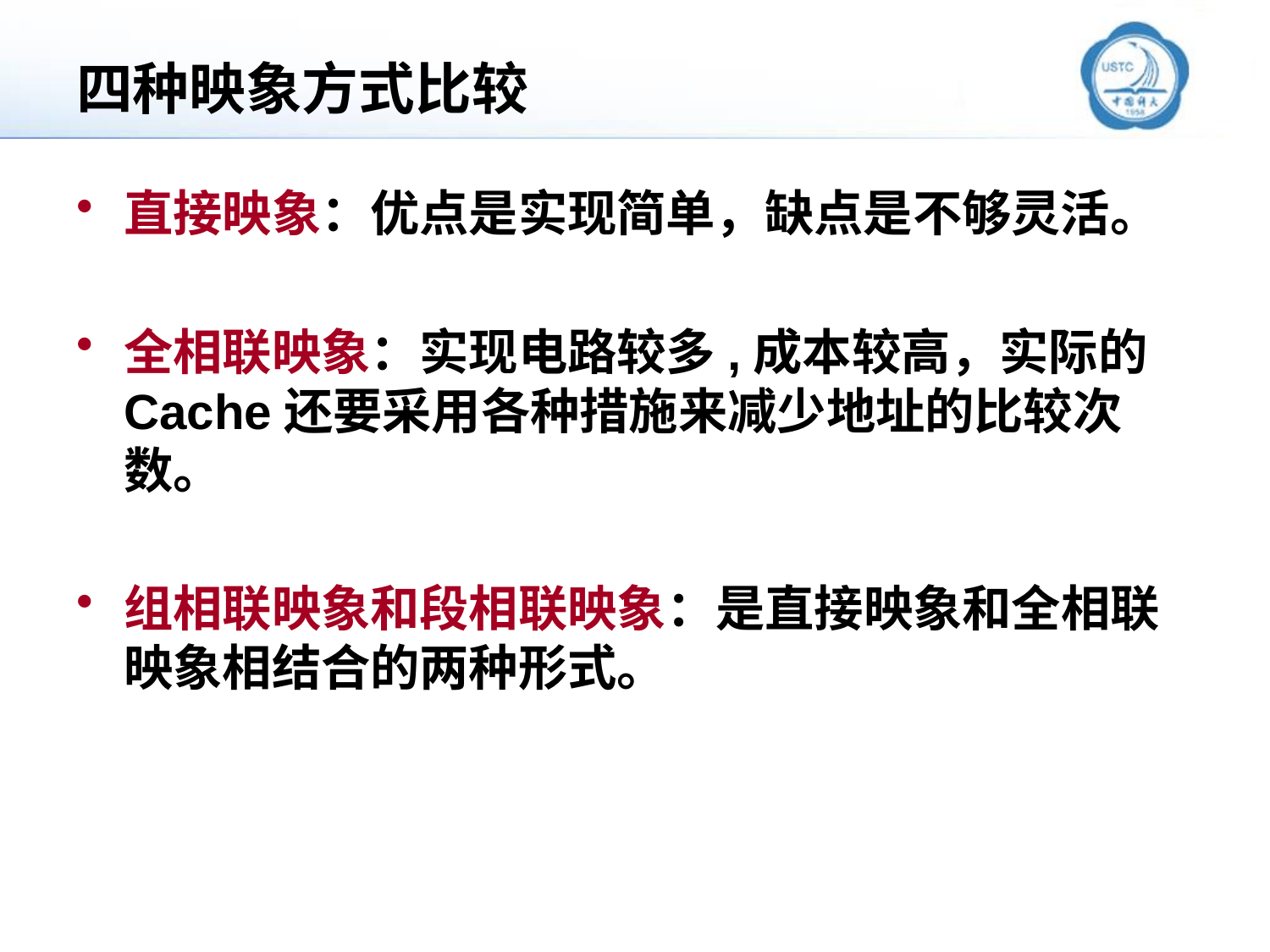

# 四种映象方式比较
直接映象：优点是实现简单，缺点是不够灵活。

全相联映象：实现电路较多,成本较高，实际的Cache还要采用各种措施来减少地址的比较次数。

组相联映象和段相联映象：是直接映象和全相联映象相结合的两种形式。